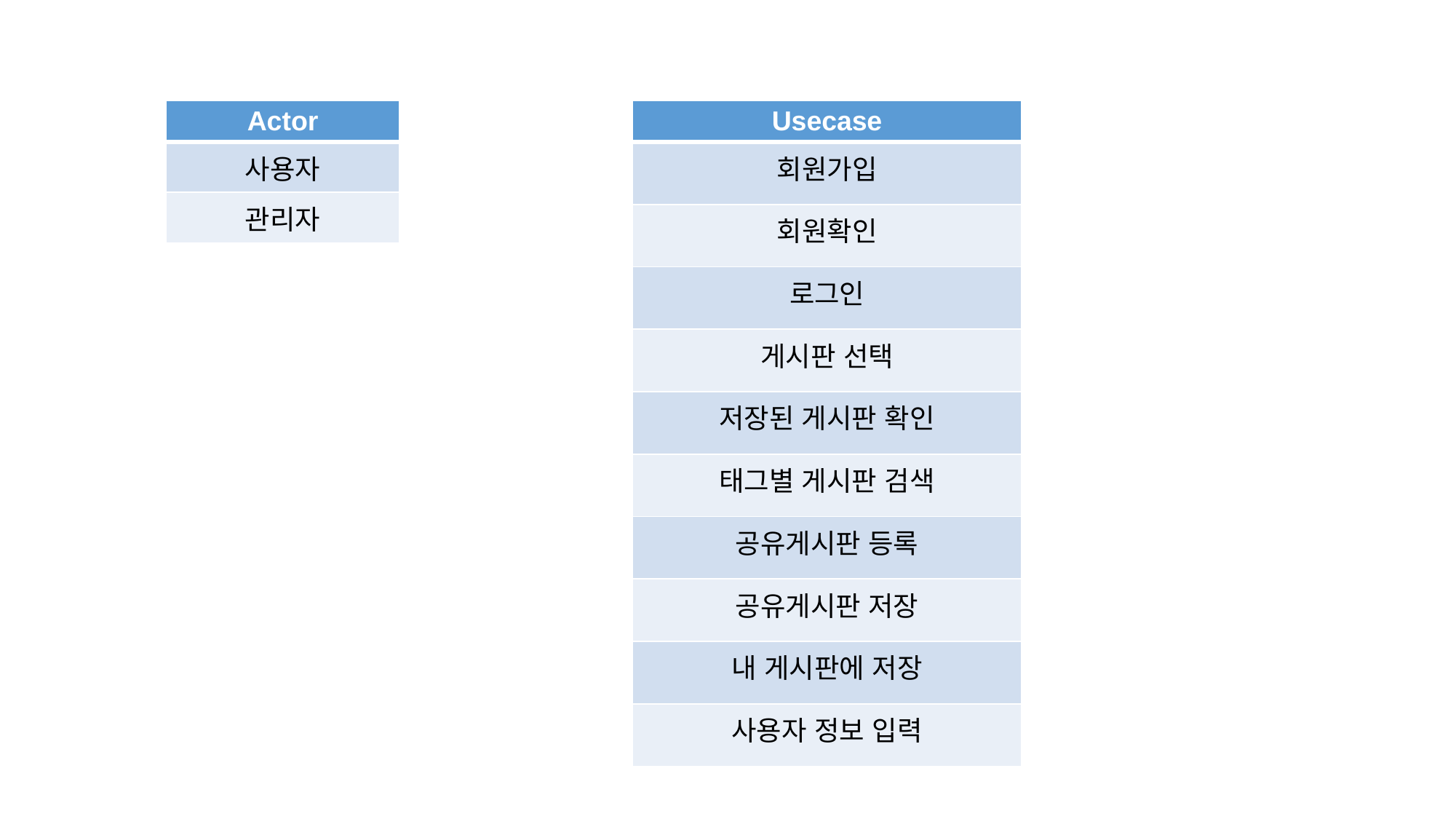

| Actor |
| --- |
| 사용자 |
| 관리자 |
| Usecase |
| --- |
| 회원가입 |
| 회원확인 |
| 로그인 |
| 게시판 선택 |
| 저장된 게시판 확인 |
| 태그별 게시판 검색 |
| 공유게시판 등록 |
| 공유게시판 저장 |
| 내 게시판에 저장 |
| 사용자 정보 입력 |